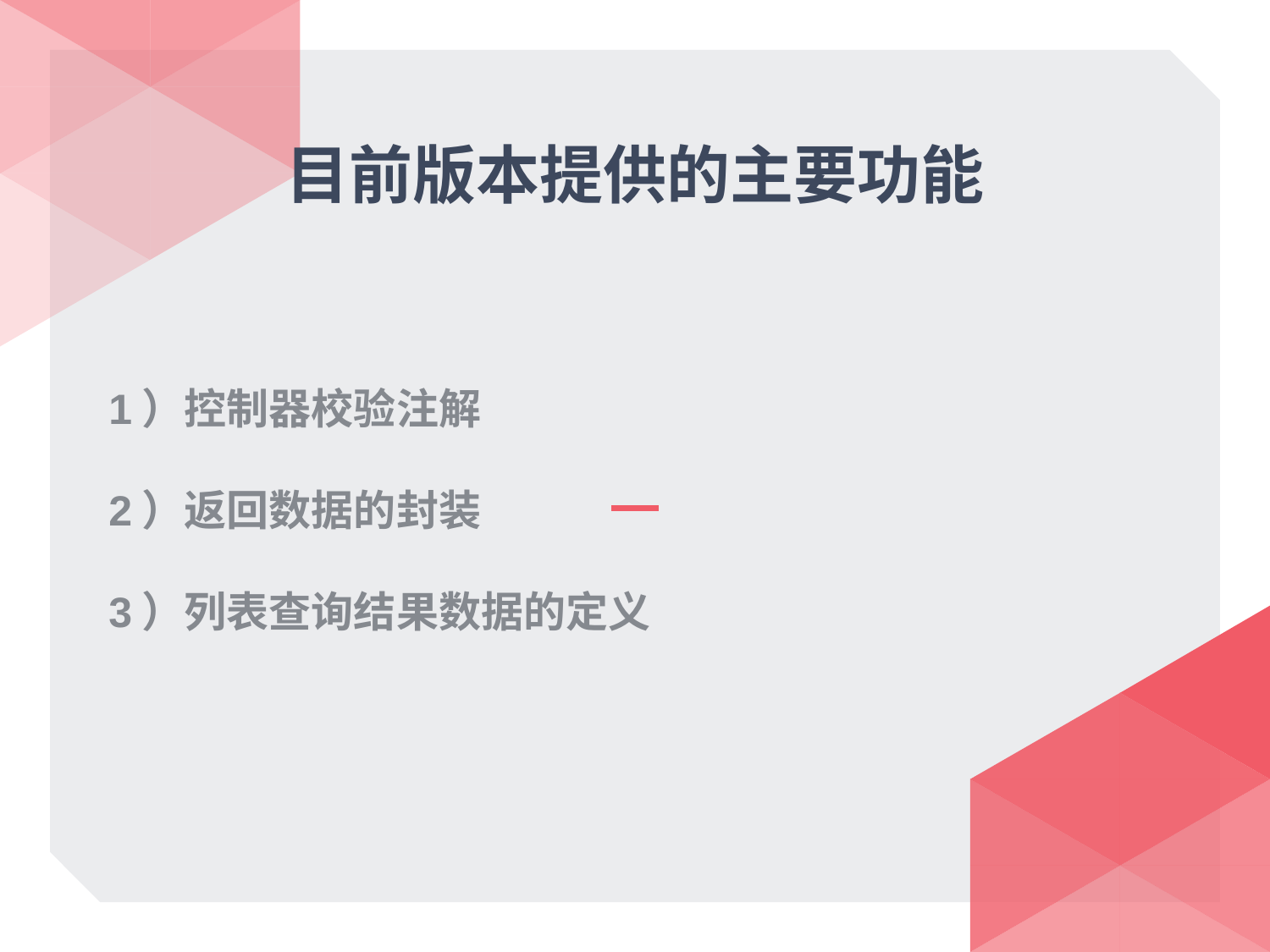

# 目前版本提供的主要功能

  1）控制器校验注解
  2）返回数据的封装
  3）列表查询结果数据的定义